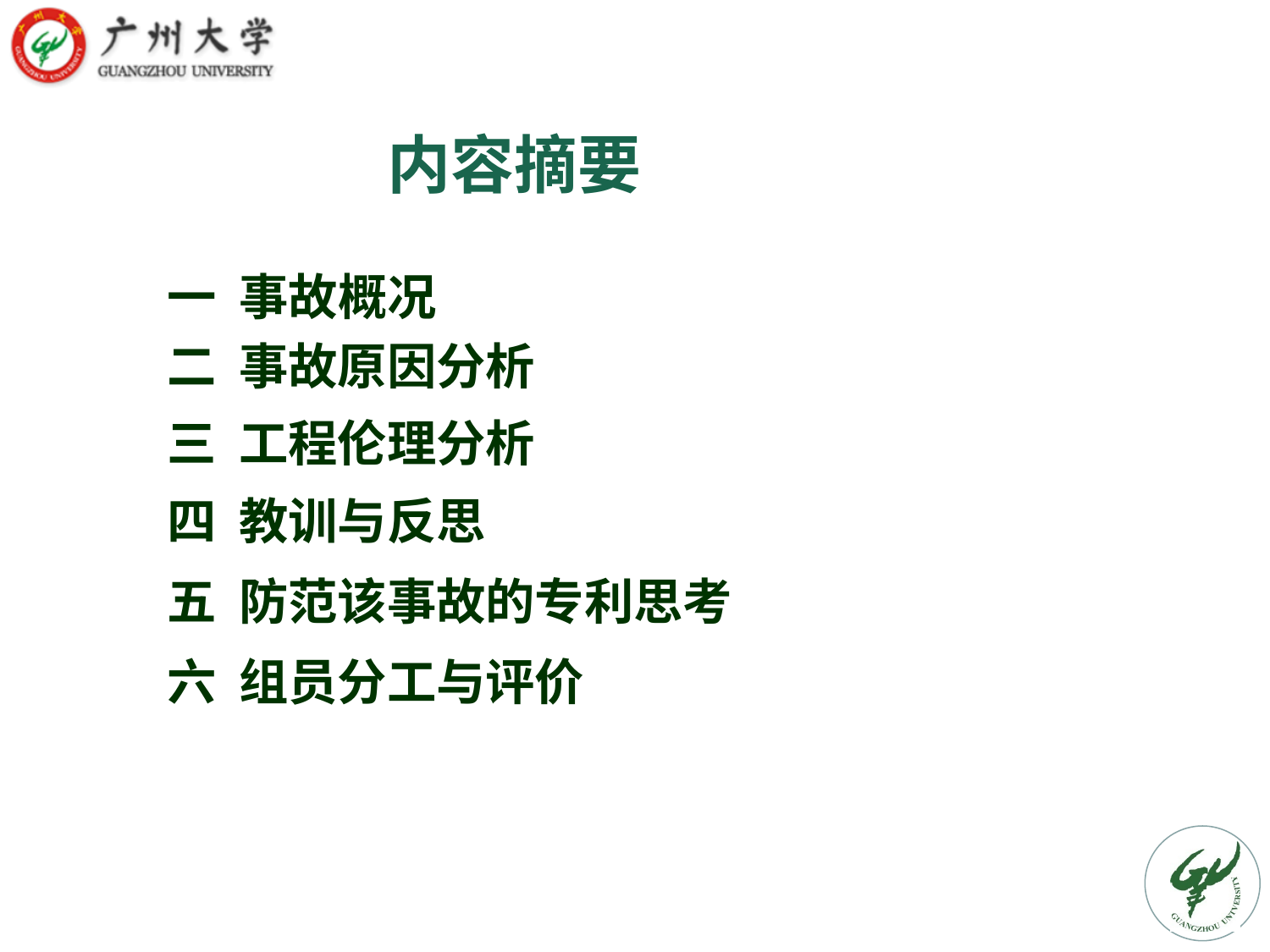

# 内容摘要
一  事故概况
二  事故原因分析
三  工程伦理分析
四  教训与反思
五  防范该事故的专利思考
六  组员分工与评价
2